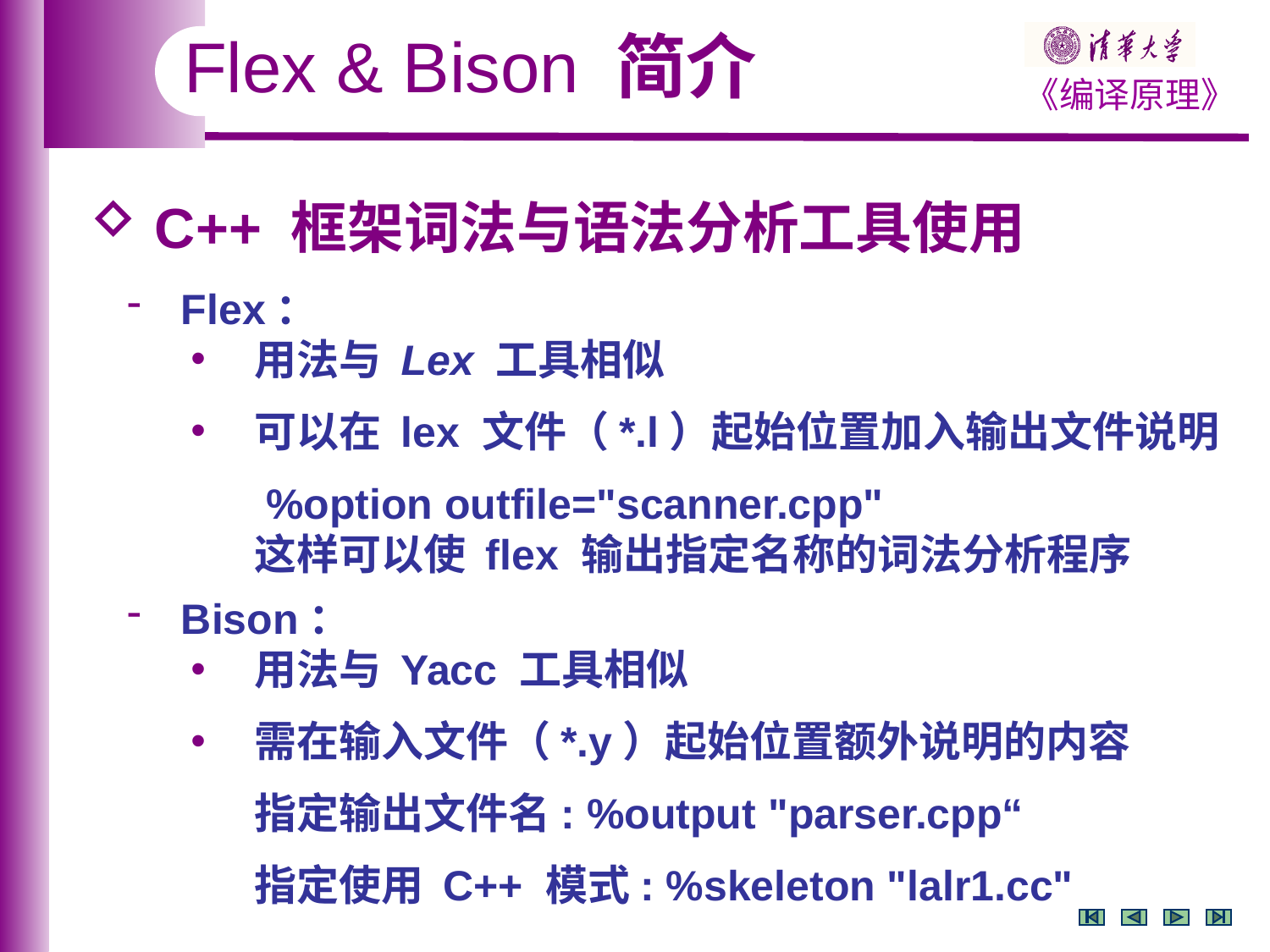

Flex & Bison 简介

 C++ 框架词法与语法分析工具使用
  Flex：
用法与 Lex 工具相似

可以在 lex 文件（*.l）起始位置加入输出文件说明

 %option outfile="scanner.cpp"
这样可以使 flex 输出指定名称的词法分析程序
  Bison：
用法与 Yacc 工具相似

需在输入文件（*.y）起始位置额外说明的内容

指定输出文件名: %output "parser.cpp“

指定使用 C++ 模式: %skeleton "lalr1.cc"